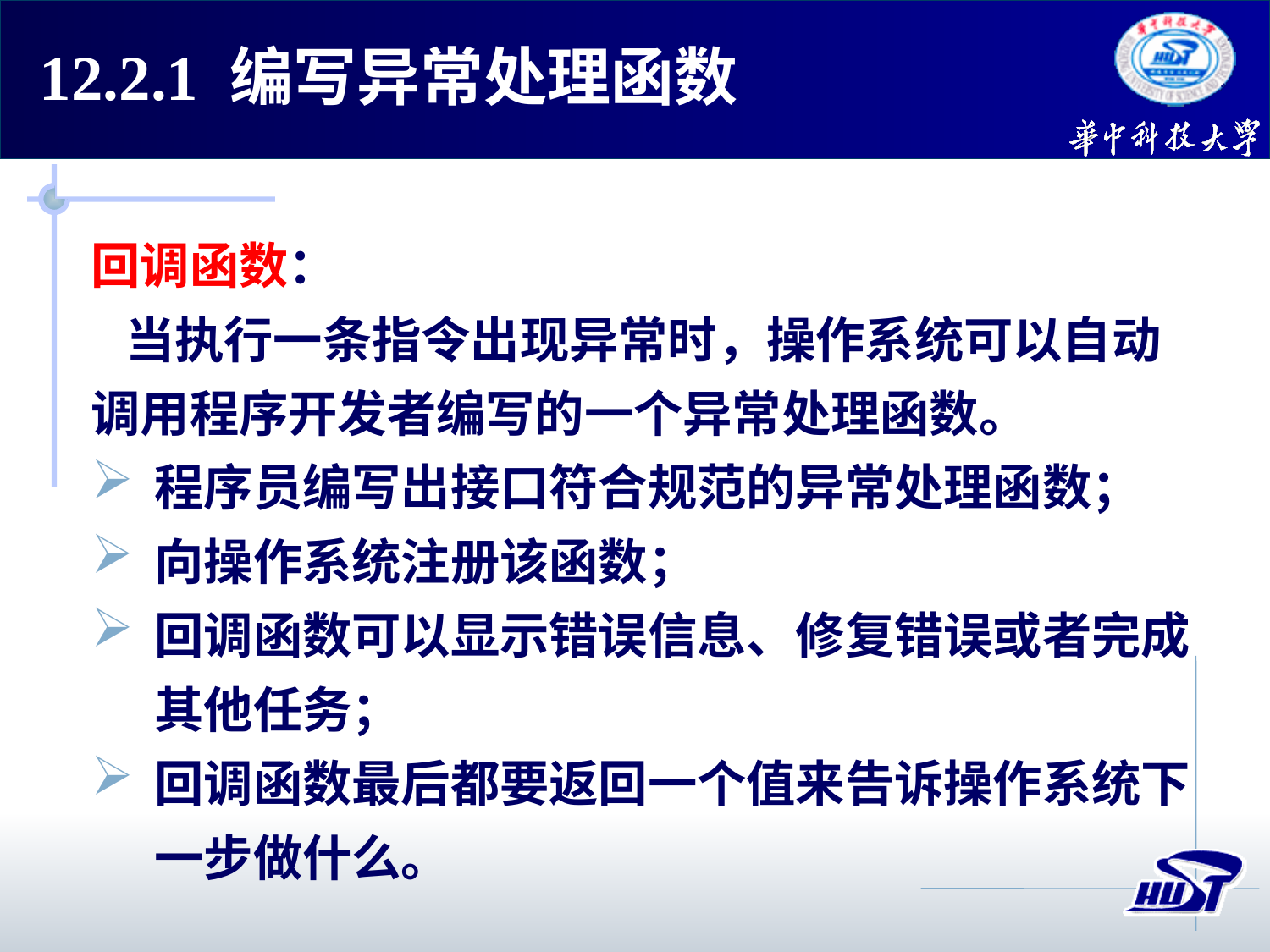

12.2.1 编写异常处理函数
回调函数：
  当执行一条指令出现异常时，操作系统可以自动调用程序开发者编写的一个异常处理函数。
程序员编写出接口符合规范的异常处理函数；
向操作系统注册该函数；
回调函数可以显示错误信息、修复错误或者完成其他任务；
回调函数最后都要返回一个值来告诉操作系统下一步做什么。